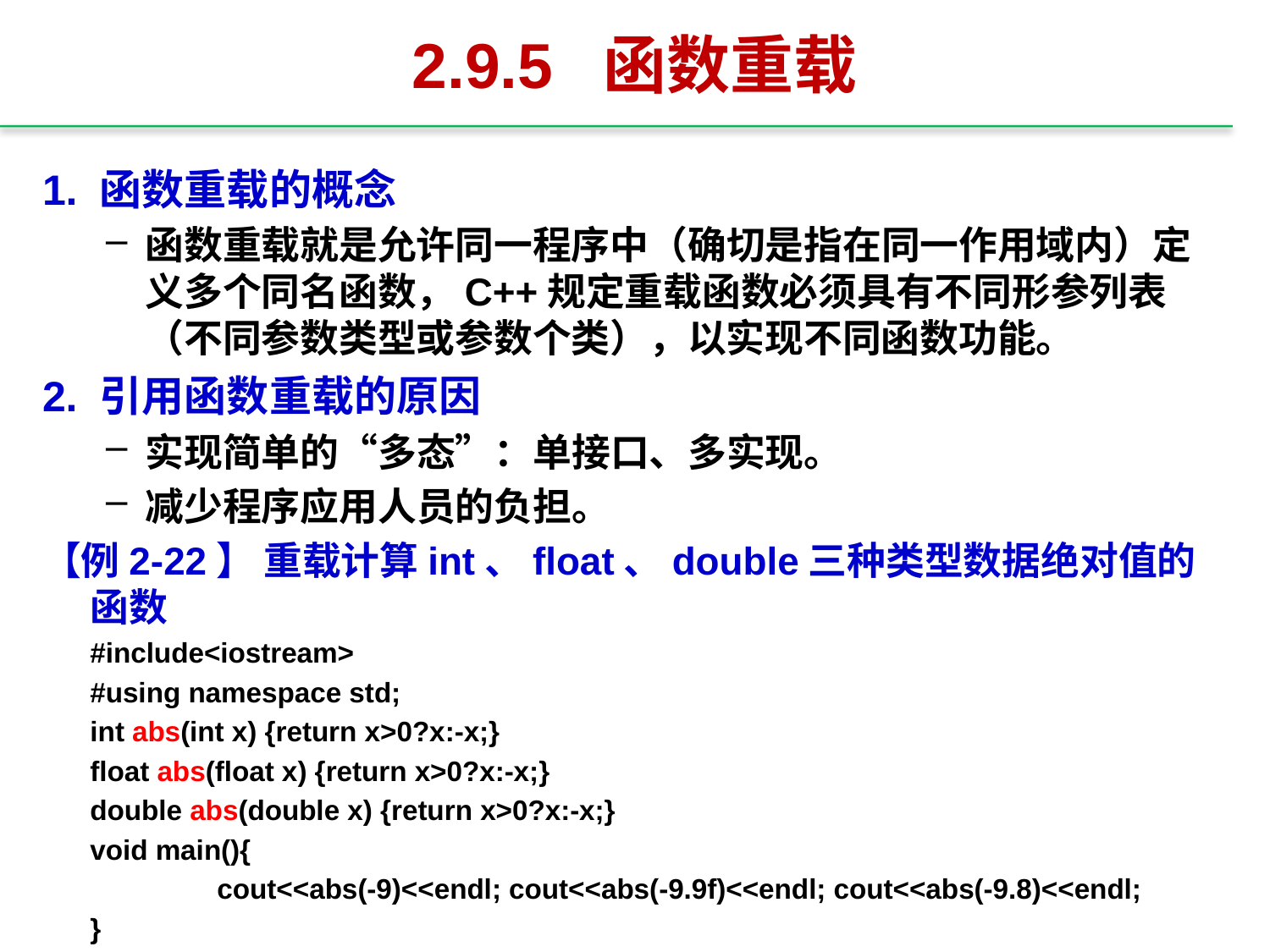

# 2.9.5  函数重载
1. 函数重载的概念
函数重载就是允许同一程序中（确切是指在同一作用域内）定义多个同名函数，C++规定重载函数必须具有不同形参列表（不同参数类型或参数个类），以实现不同函数功能。
2. 引用函数重载的原因
实现简单的“多态”：单接口、多实现。
减少程序应用人员的负担。
【例2-22】 重载计算int、float、double三种类型数据绝对值的函数
	#include<iostream>
	#using namespace std;
	int abs(int x) {return x>0?x:-x;}
	float abs(float x) {return x>0?x:-x;}
	double abs(double x) {return x>0?x:-x;}
	void main(){
		cout<<abs(-9)<<endl; cout<<abs(-9.9f)<<endl; cout<<abs(-9.8)<<endl;
	}